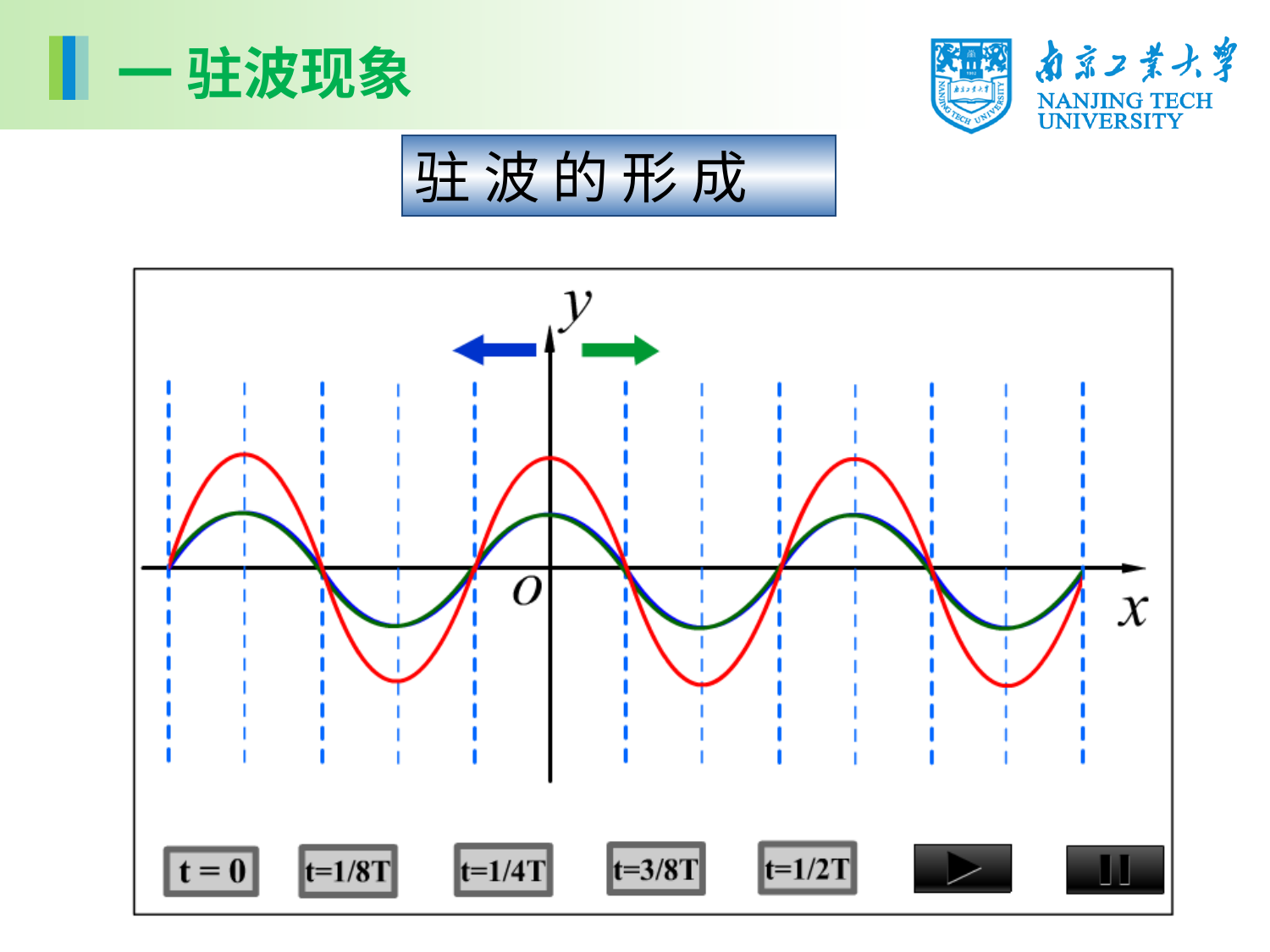

一 驻波现象
驻 波 的 形 成